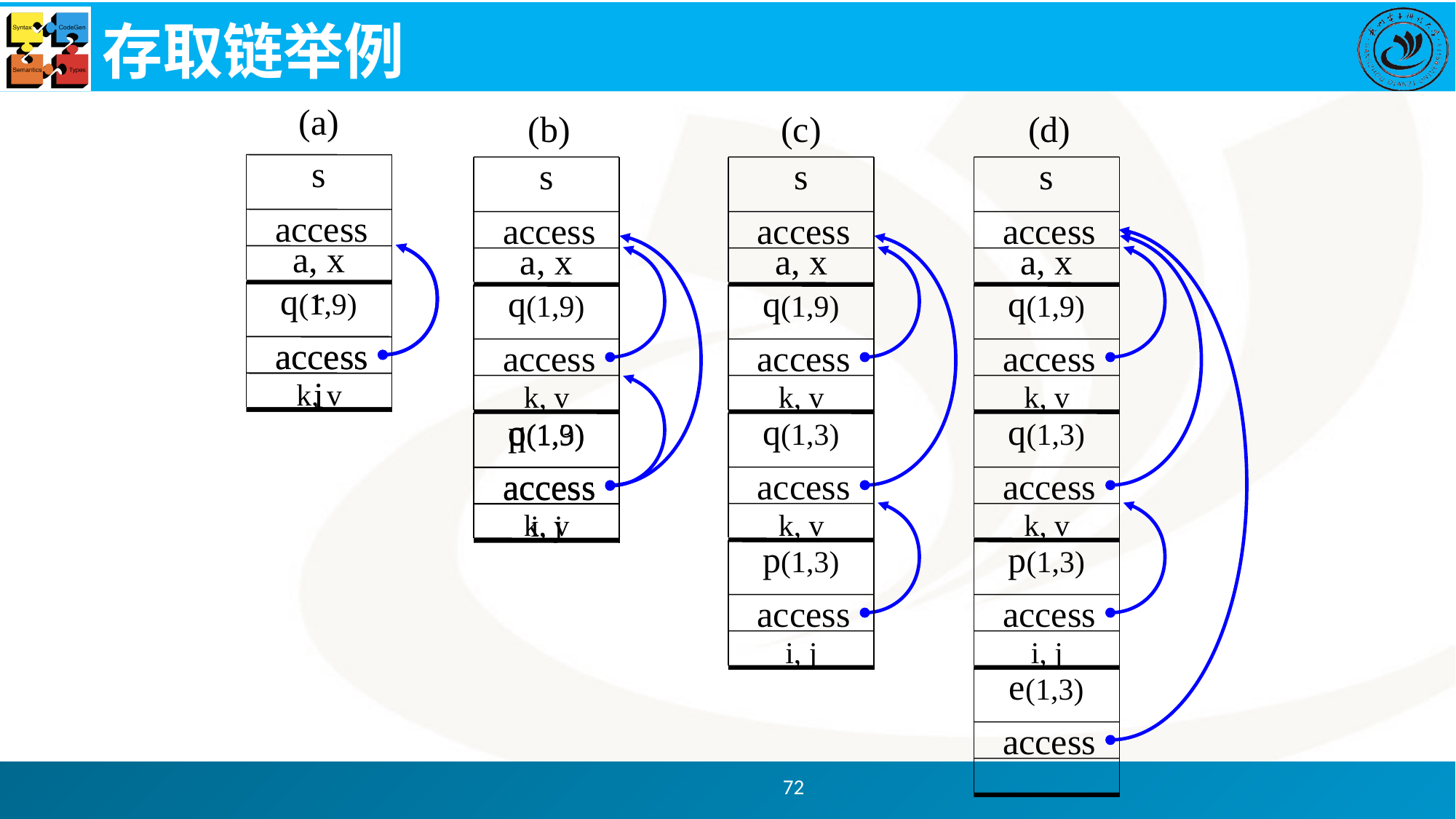

# 存取链举例
(a)
(b)
(c)
(d)
s

access

a, x
s

access

a, x

q(1,9)

access

k, v
s

access

a, x

q(1,9)

access

k, v

q(1,3)

access

k, v
s

access

a, x

q(1,9)

access

k, v

q(1,3)

access

k, v

p(1,3)

access

i, j

e(1,3)

access

q(1,3)

access

k, v

r

access

i

q(1,9)

access

k, v

p(1,9)

access

i, j

p(1,3)

access

i, j
72